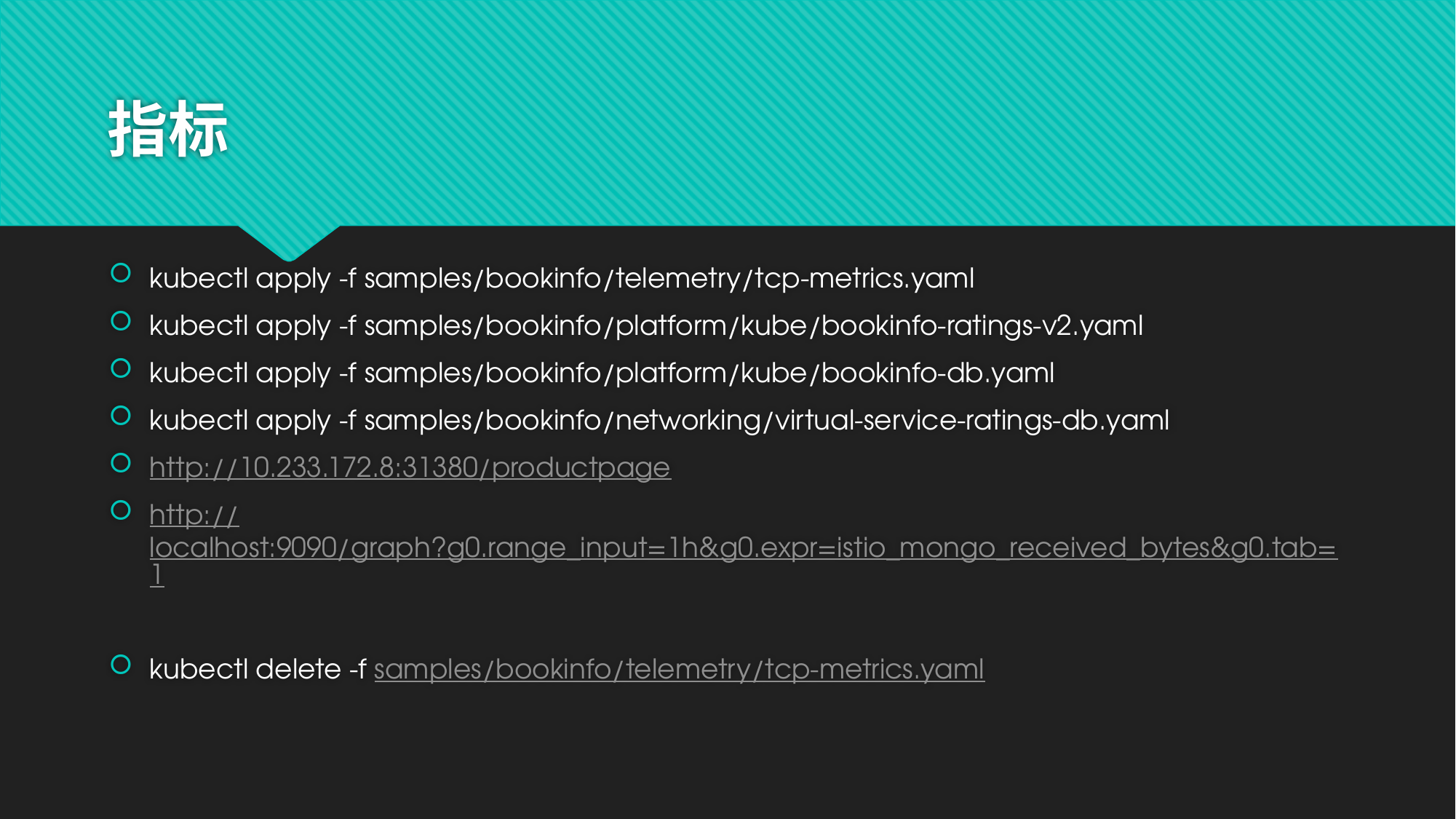

# 指标
kubectl apply -f samples/bookinfo/telemetry/tcp-metrics.yaml
kubectl apply -f samples/bookinfo/platform/kube/bookinfo-ratings-v2.yaml
kubectl apply -f samples/bookinfo/platform/kube/bookinfo-db.yaml
kubectl apply -f samples/bookinfo/networking/virtual-service-ratings-db.yaml
http://10.233.172.8:31380/productpage
http://localhost:9090/graph?g0.range_input=1h&g0.expr=istio_mongo_received_bytes&g0.tab=1

kubectl delete -f samples/bookinfo/telemetry/tcp-metrics.yaml